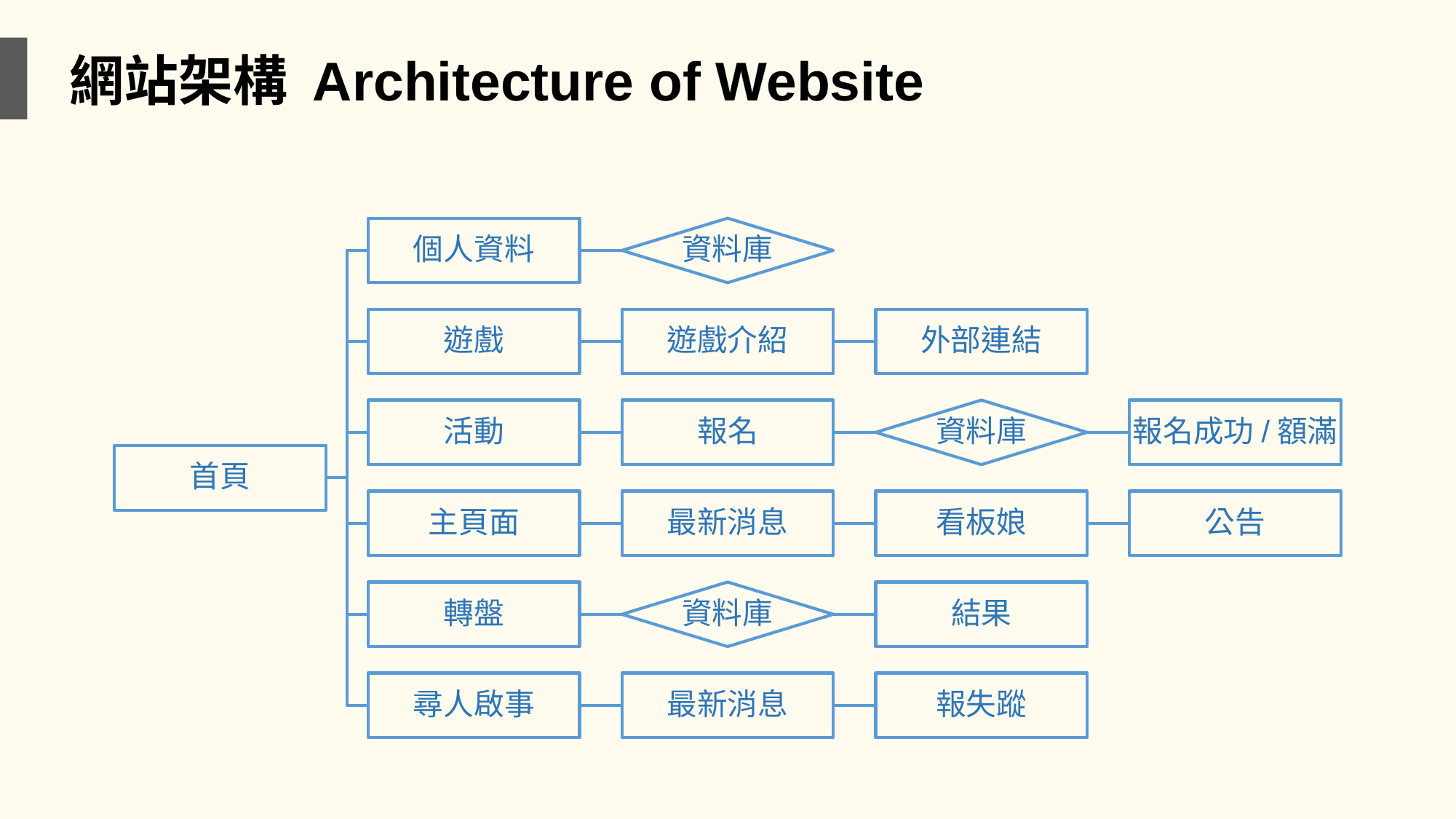

網站架構 Architecture of Website
首頁
個人資料
資料庫
遊戲
遊戲介紹
外部連結
活動
報名
資料庫
報名成功/額滿
主頁面
最新消息
看板娘
公告
轉盤
資料庫
結果
尋人啟事
最新消息
報失蹤